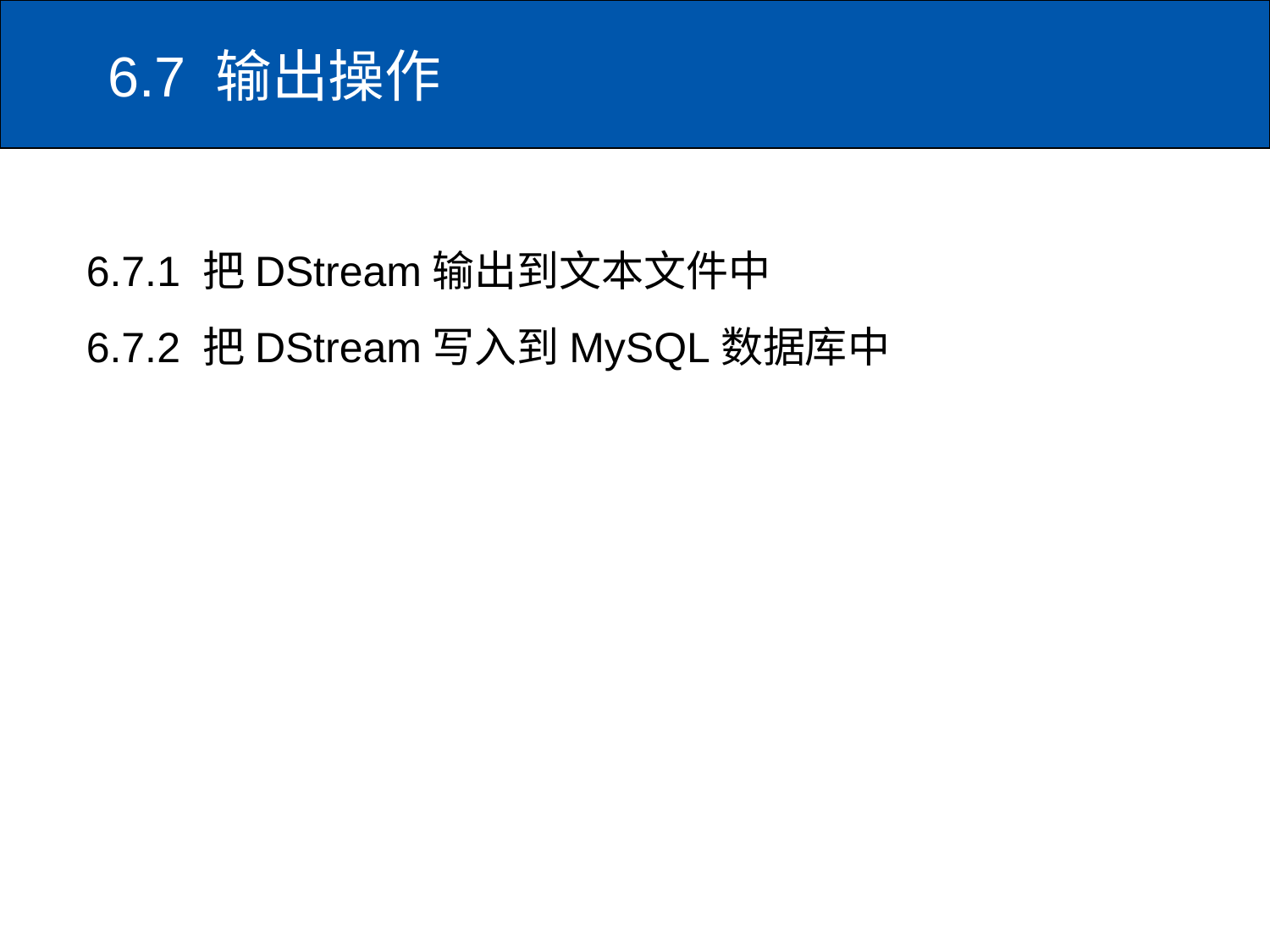

# 6.7 输出操作
6.7.1 把DStream输出到文本文件中
6.7.2 把DStream写入到MySQL数据库中